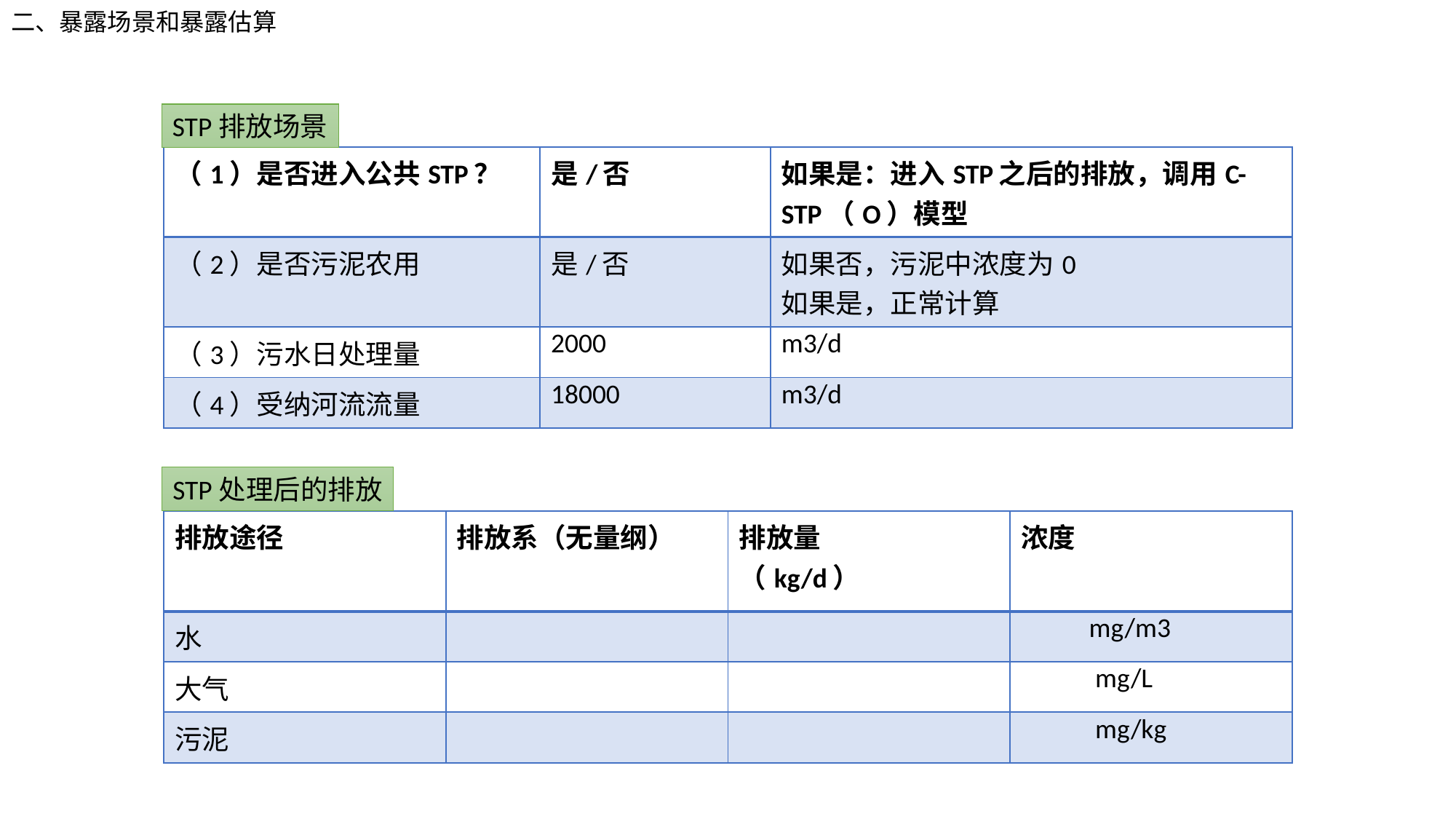

# 二、暴露场景和暴露估算
STP排放场景
| （1）是否进入公共STP？ | 是/否 | 如果是：进入STP之后的排放，调用C-STP（O）模型 |
| --- | --- | --- |
| （2）是否污泥农用 | 是/否 | 如果否，污泥中浓度为0 如果是，正常计算 |
| （3）污水日处理量 | 2000 | m3/d |
| （4）受纳河流流量 | 18000 | m3/d |
STP处理后的排放
| 排放途径 | 排放系（无量纲） | 排放量 （kg/d） | 浓度 |
| --- | --- | --- | --- |
| 水 |  |  | mg/m3 |
| 大气 |  |  | mg/L |
| 污泥 |  |  | mg/kg |